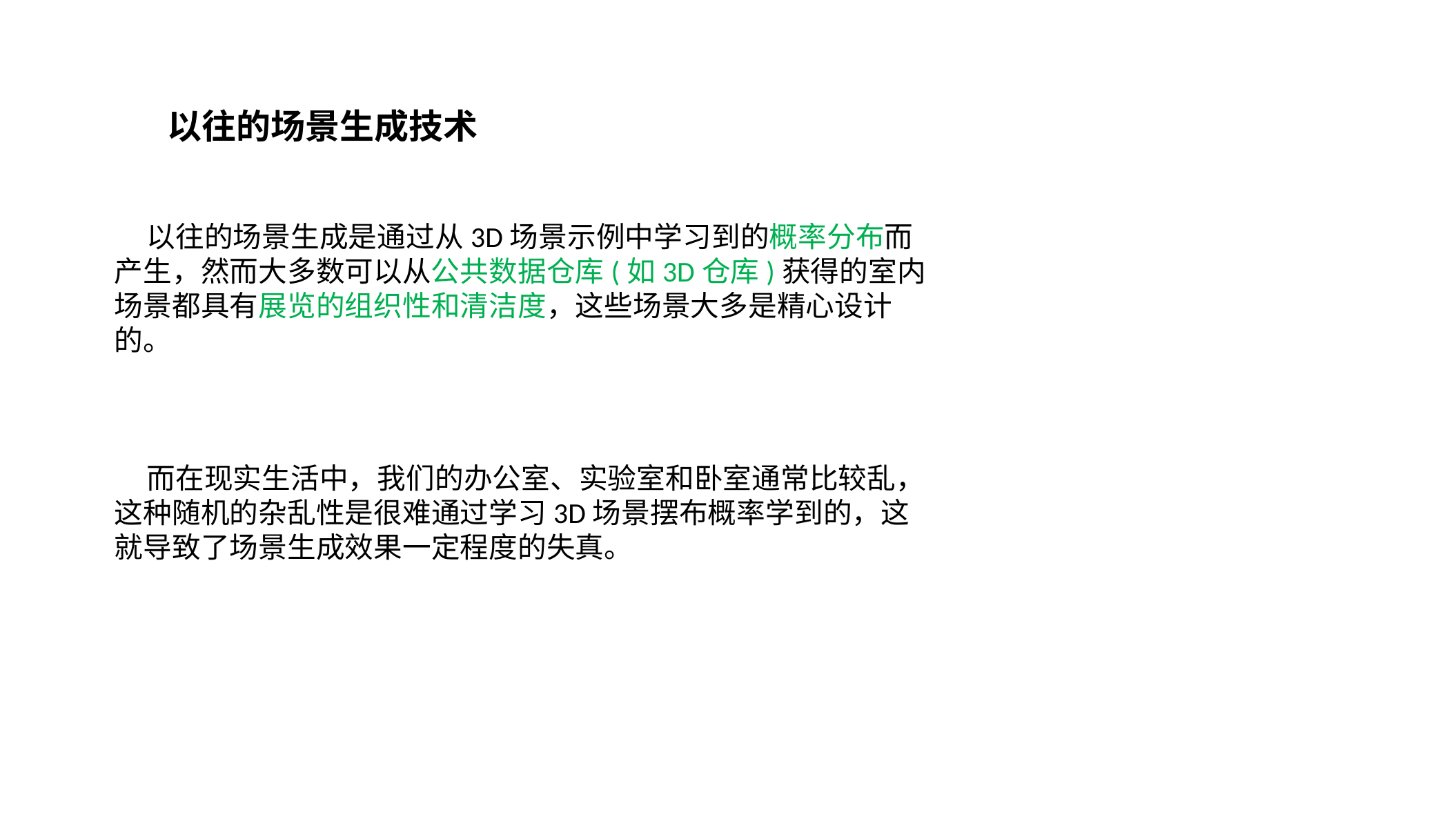

以往的场景生成技术
    以往的场景生成是通过从3D场景示例中学习到的概率分布而产生，然而大多数可以从公共数据仓库(如3D仓库)获得的室内场景都具有展览的组织性和清洁度，这些场景大多是精心设计的。

    而在现实生活中，我们的办公室、实验室和卧室通常比较乱，这种随机的杂乱性是很难通过学习3D场景摆布概率学到的，这就导致了场景生成效果一定程度的失真。